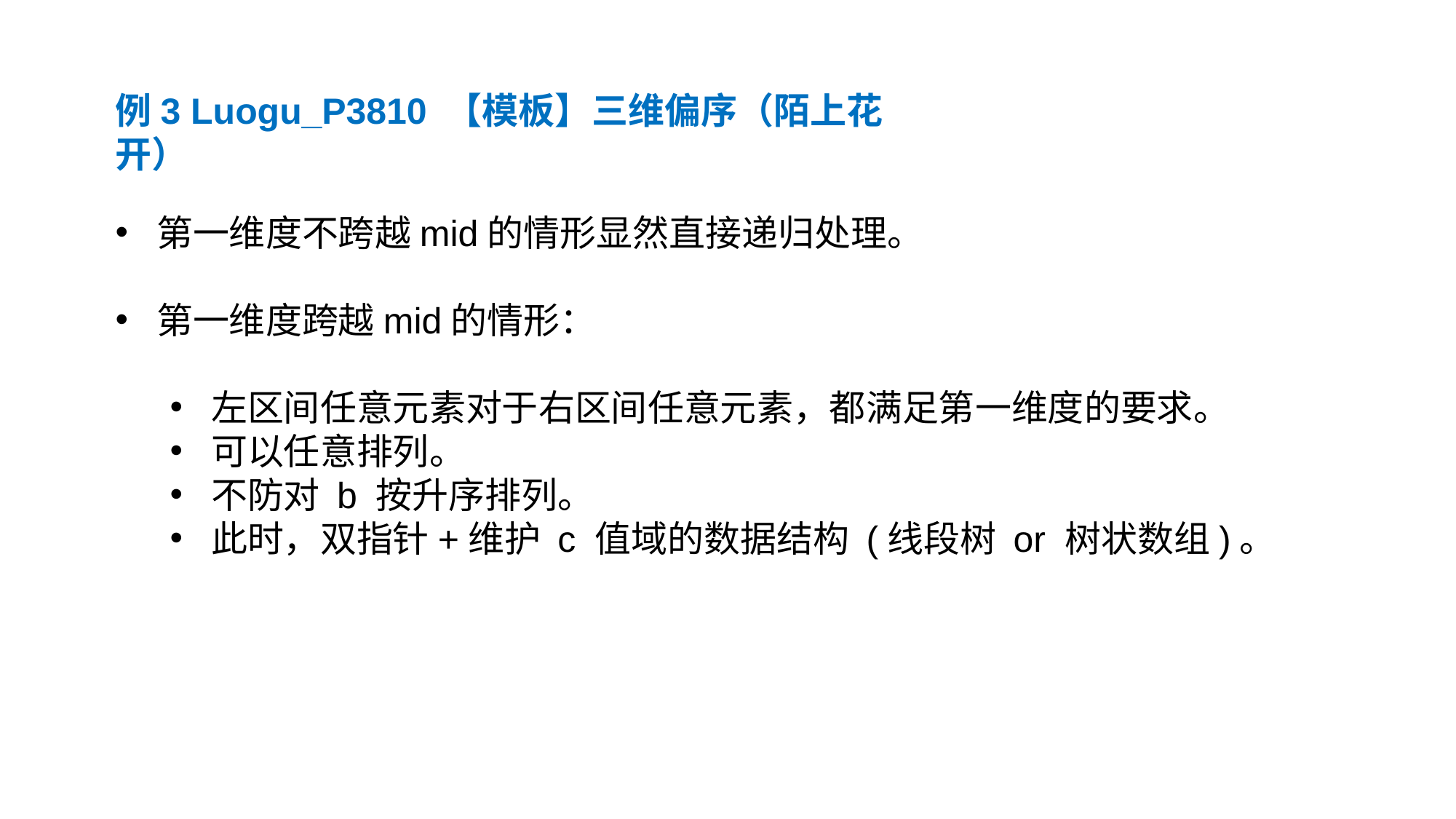

例3 Luogu_P3810 【模板】三维偏序（陌上花开）
第一维度不跨越mid的情形显然直接递归处理。

第一维度跨越mid的情形：

左区间任意元素对于右区间任意元素，都满足第一维度的要求。
可以任意排列。
不防对 b 按升序排列。
此时，双指针+维护 c 值域的数据结构 (线段树 or 树状数组)。